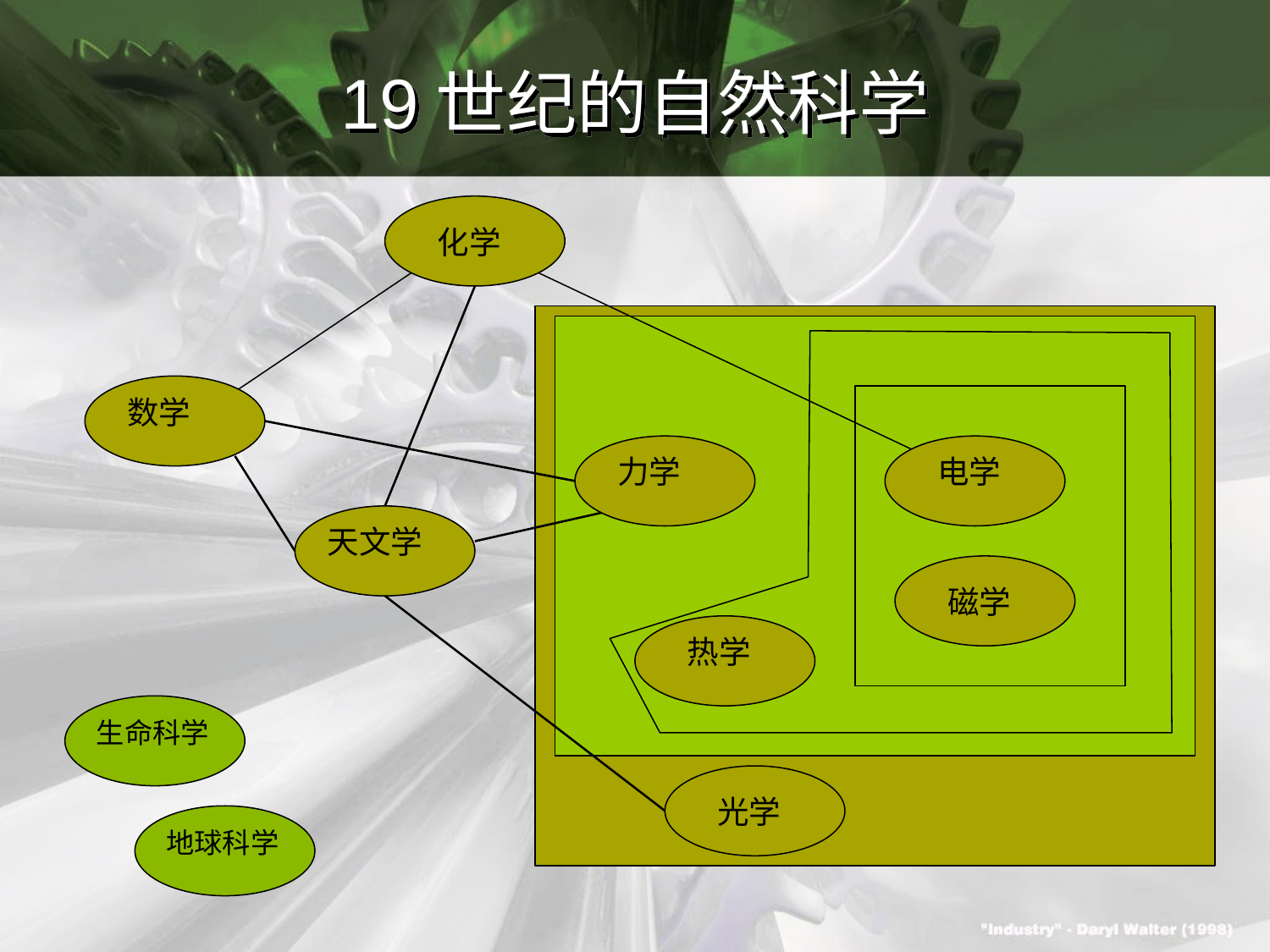

# 19世纪的自然科学

化学

数学

力学
电学

天文学

磁学

热学
生命科学

光学
地球科学